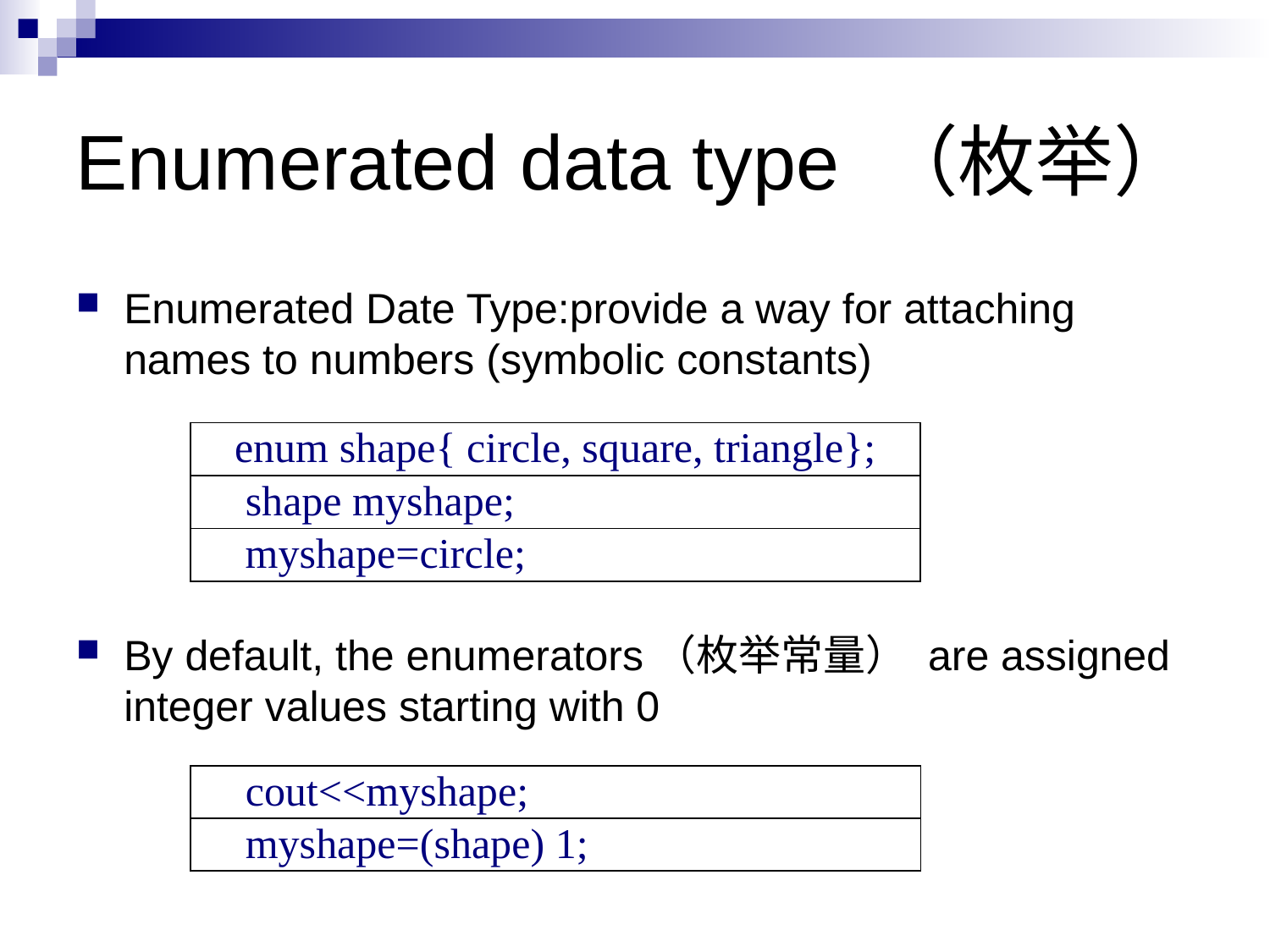

Enumerated data type （枚举）
Enumerated Date Type:provide a way for attaching names to numbers (symbolic constants)

By default, the enumerators（枚举常量） are assigned integer values starting with 0
enum shape{ circle, square, triangle};
    shape myshape;
    myshape=circle;
    cout<<myshape;
    myshape=(shape) 1;